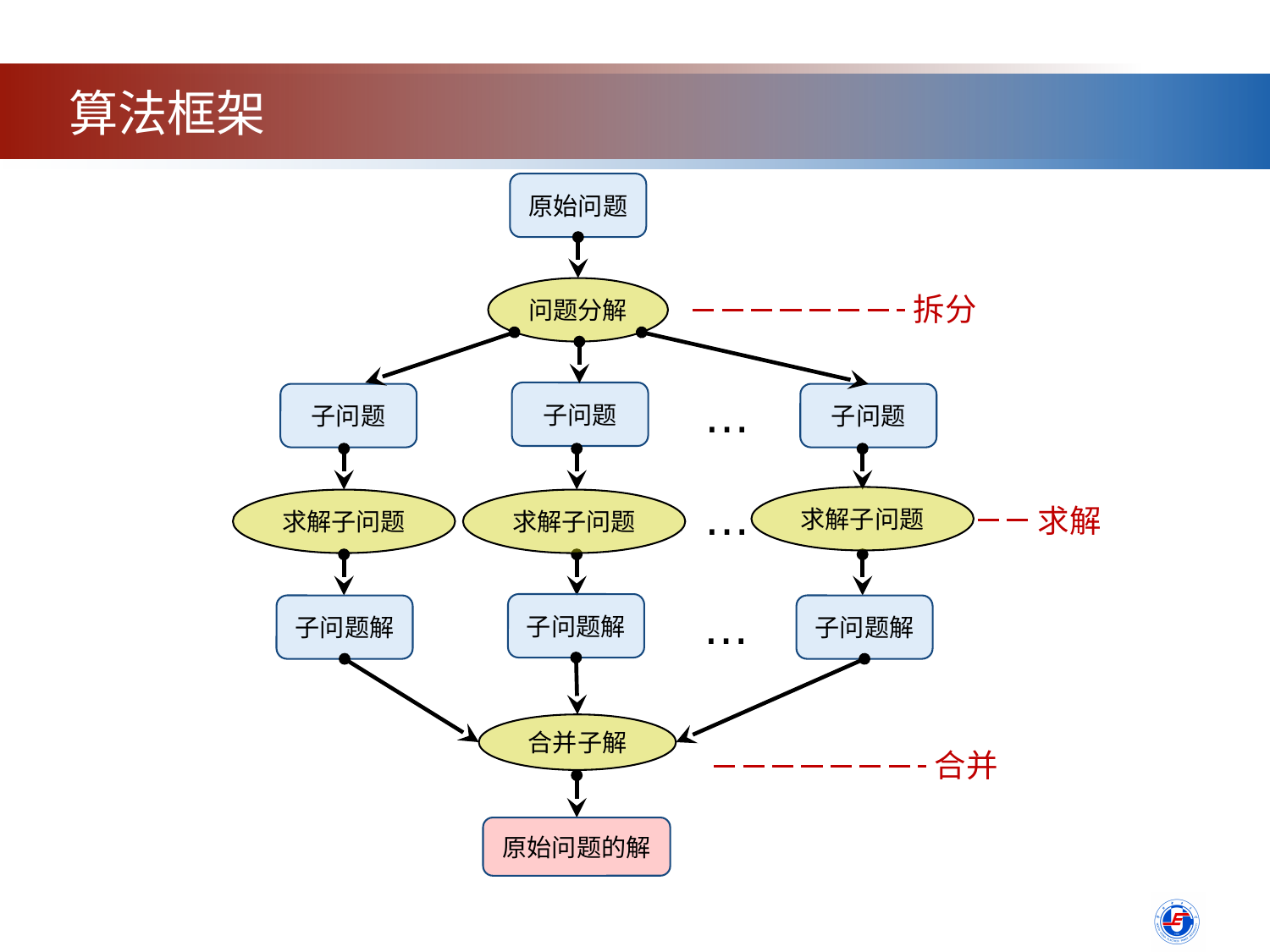

算法框架
原始问题
拆分
问题分解
子问题
子问题
子问题
…
求解子问题
求解
求解子问题
求解子问题
…
子问题解
子问题解
子问题解
…
合并子解
合并
原始问题的解